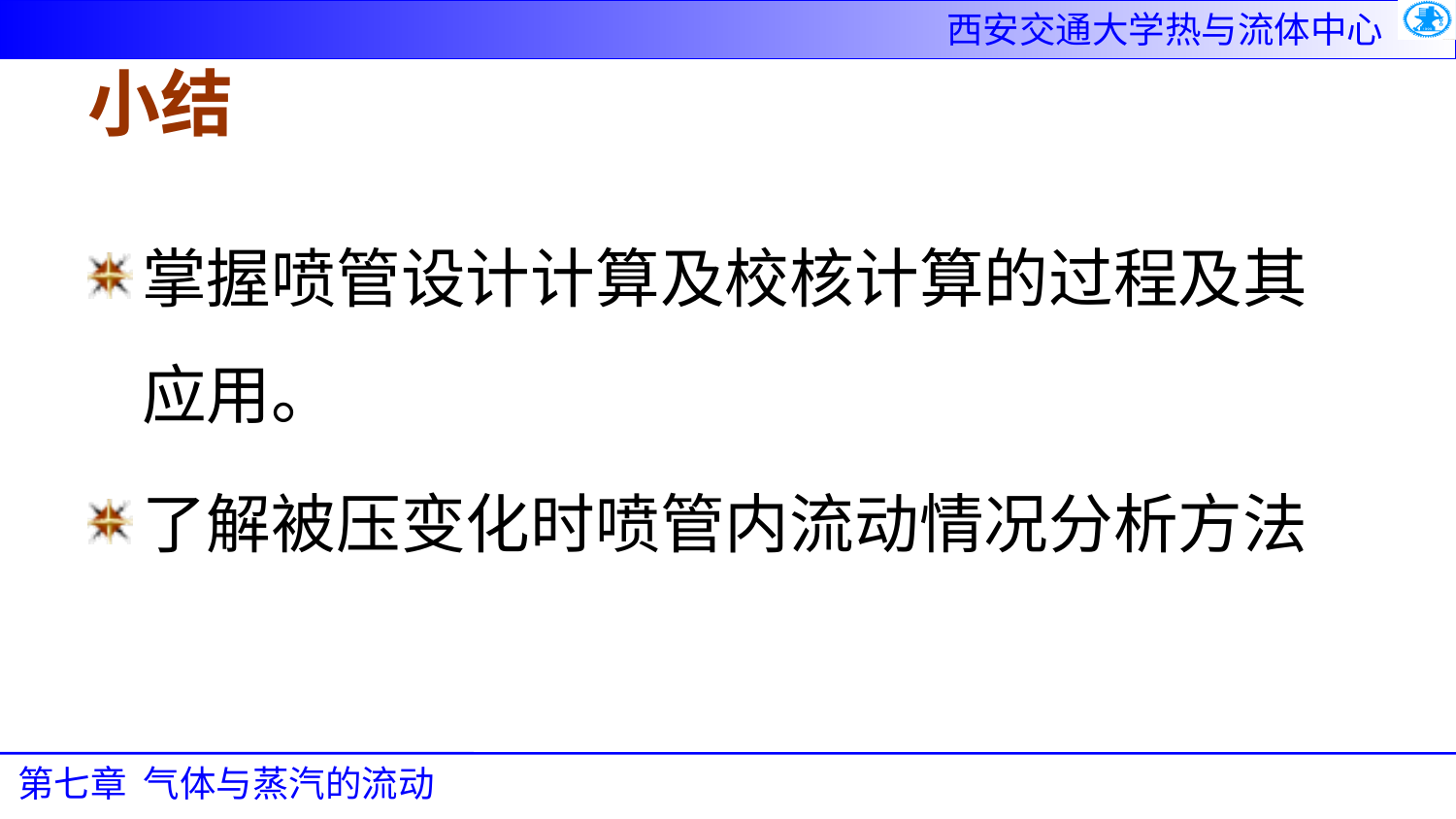

# 小结
掌握喷管设计计算及校核计算的过程及其应用。
了解被压变化时喷管内流动情况分析方法